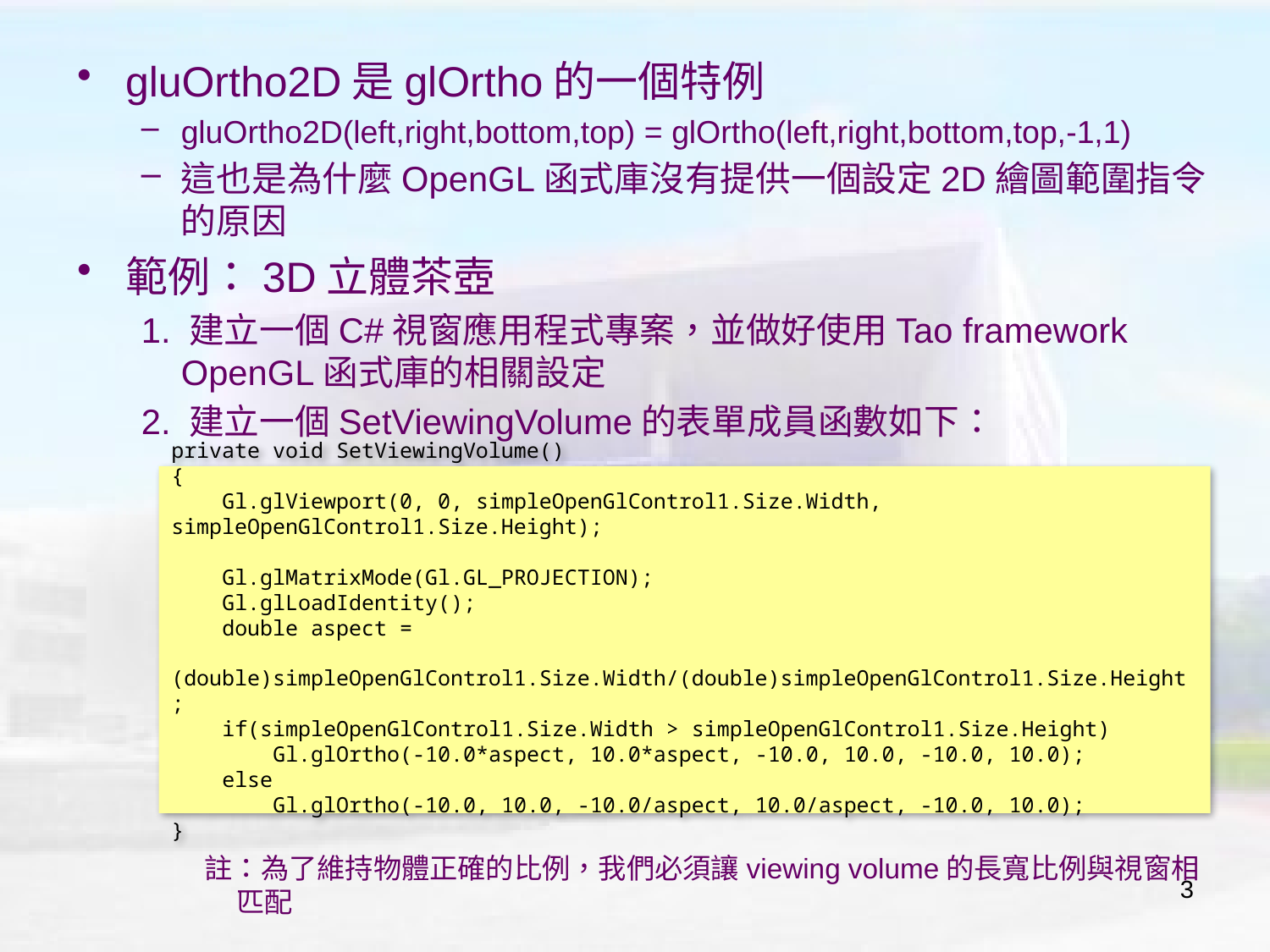

gluOrtho2D是glOrtho的一個特例
gluOrtho2D(left,right,bottom,top) = glOrtho(left,right,bottom,top,-1,1)
這也是為什麼OpenGL函式庫沒有提供一個設定2D繪圖範圍指令的原因
範例：3D立體茶壺
1. 建立一個C#視窗應用程式專案，並做好使用Tao framework OpenGL函式庫的相關設定
2. 建立一個SetViewingVolume的表單成員函數如下：

註：為了維持物體正確的比例，我們必須讓viewing volume的長寬比例與視窗相匹配

private void SetViewingVolume()
{
    Gl.glViewport(0, 0, simpleOpenGlControl1.Size.Width, simpleOpenGlControl1.Size.Height);

    Gl.glMatrixMode(Gl.GL_PROJECTION);
    Gl.glLoadIdentity();
    double aspect =
           (double)simpleOpenGlControl1.Size.Width/(double)simpleOpenGlControl1.Size.Height;
    if(simpleOpenGlControl1.Size.Width > simpleOpenGlControl1.Size.Height)
        Gl.glOrtho(-10.0*aspect, 10.0*aspect, -10.0, 10.0, -10.0, 10.0);
    else
        Gl.glOrtho(-10.0, 10.0, -10.0/aspect, 10.0/aspect, -10.0, 10.0);
}
3